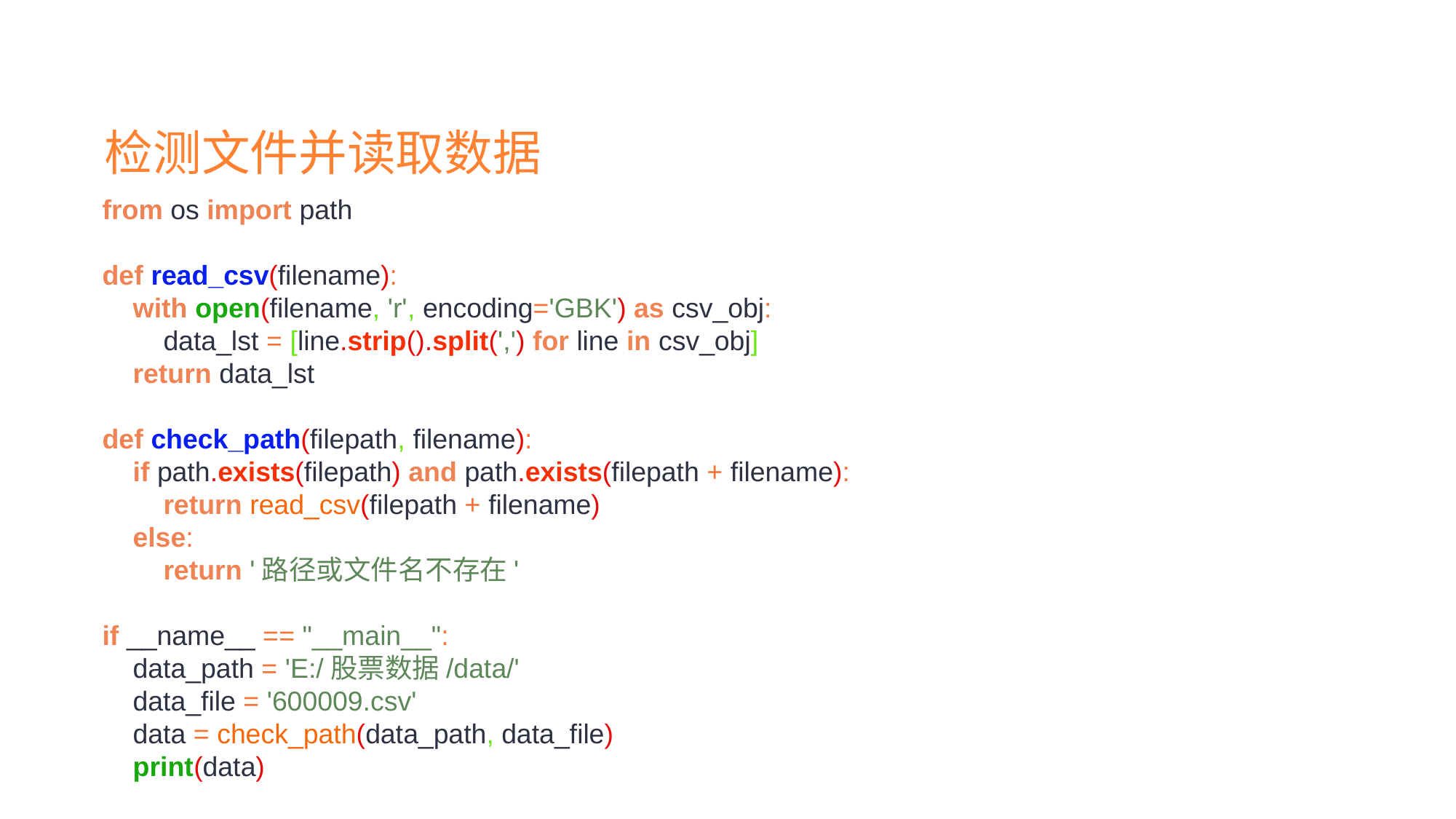

检测文件并读取数据
from os import path
def read_csv(filename):
    with open(filename, 'r', encoding='GBK') as csv_obj:
        data_lst = [line.strip().split(',') for line in csv_obj]
    return data_lst
def check_path(filepath, filename):
    if path.exists(filepath) and path.exists(filepath + filename):
        return read_csv(filepath + filename)
    else:
        return '路径或文件名不存在'
if __name__ == "__main__":
    data_path = 'E:/股票数据/data/'
    data_file = '600009.csv'
    data = check_path(data_path, data_file)
    print(data)